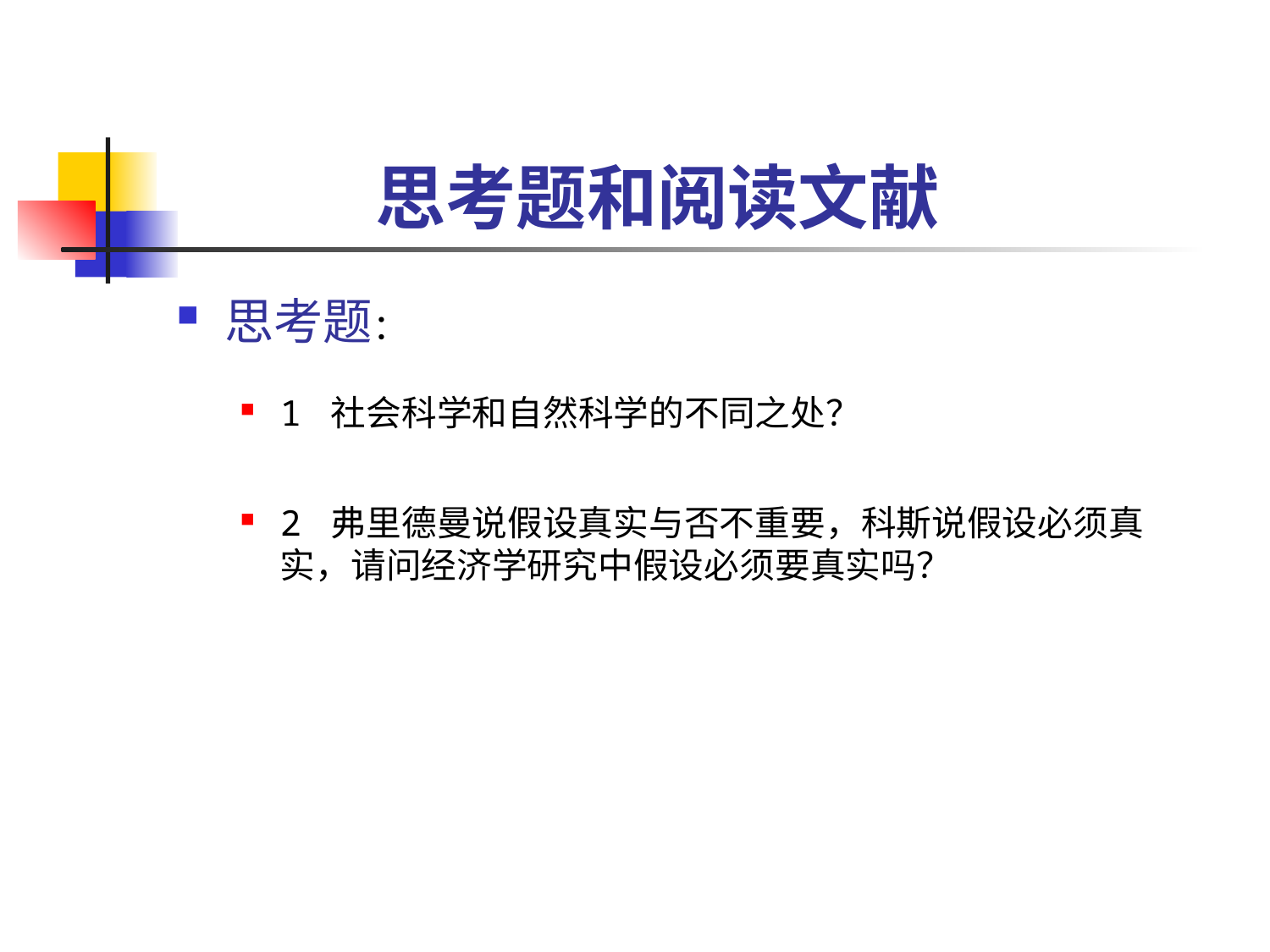

# 思考题和阅读文献

思考题：

1 社会科学和自然科学的不同之处？

2 弗里德曼说假设真实与否不重要，科斯说假设必须真实，请问经济学研究中假设必须要真实吗？